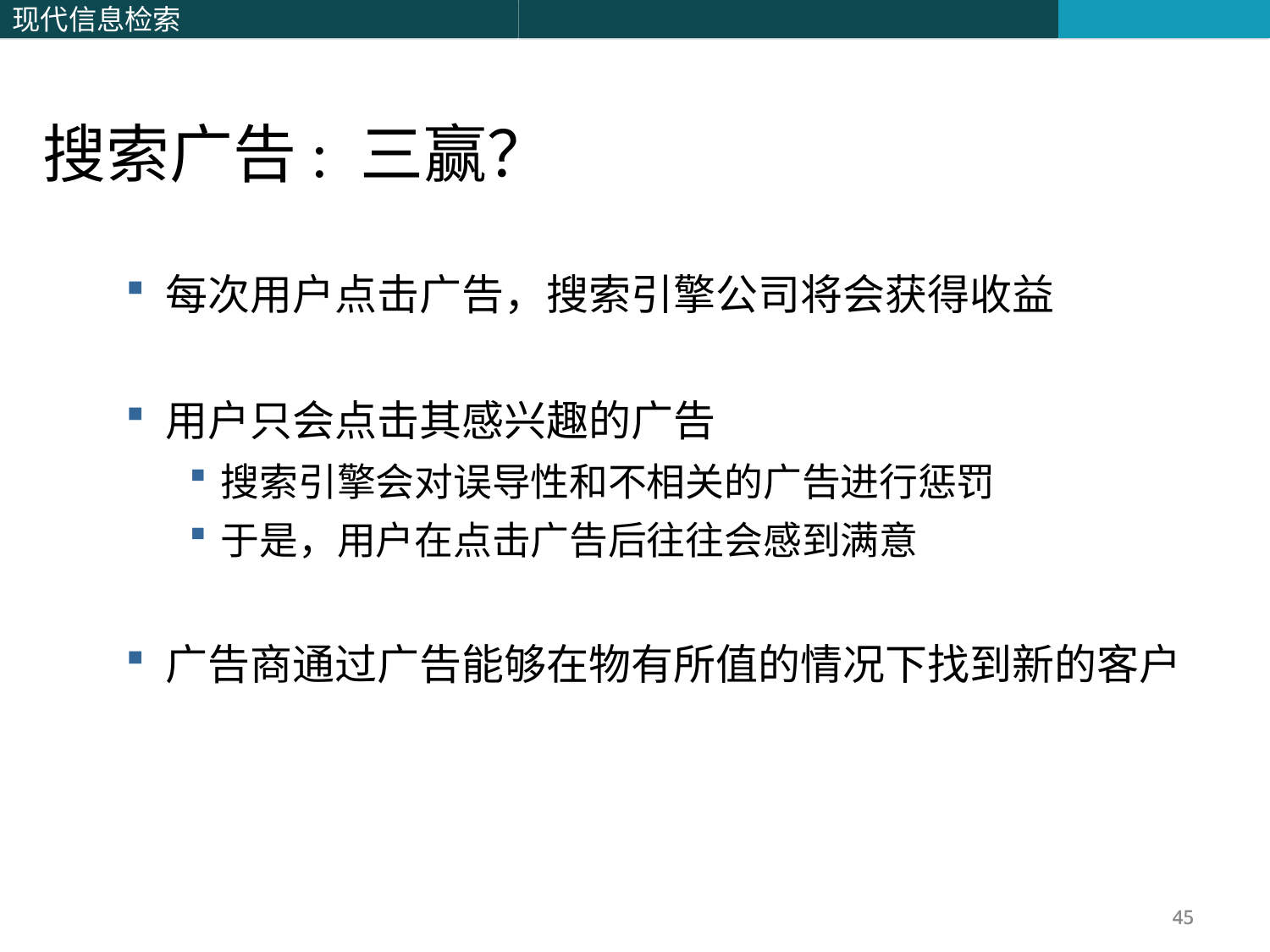

搜索广告: 三赢？

每次用户点击广告，搜索引擎公司将会获得收益

用户只会点击其感兴趣的广告
搜索引擎会对误导性和不相关的广告进行惩罚
于是，用户在点击广告后往往会感到满意

广告商通过广告能够在物有所值的情况下找到新的客户
45
45